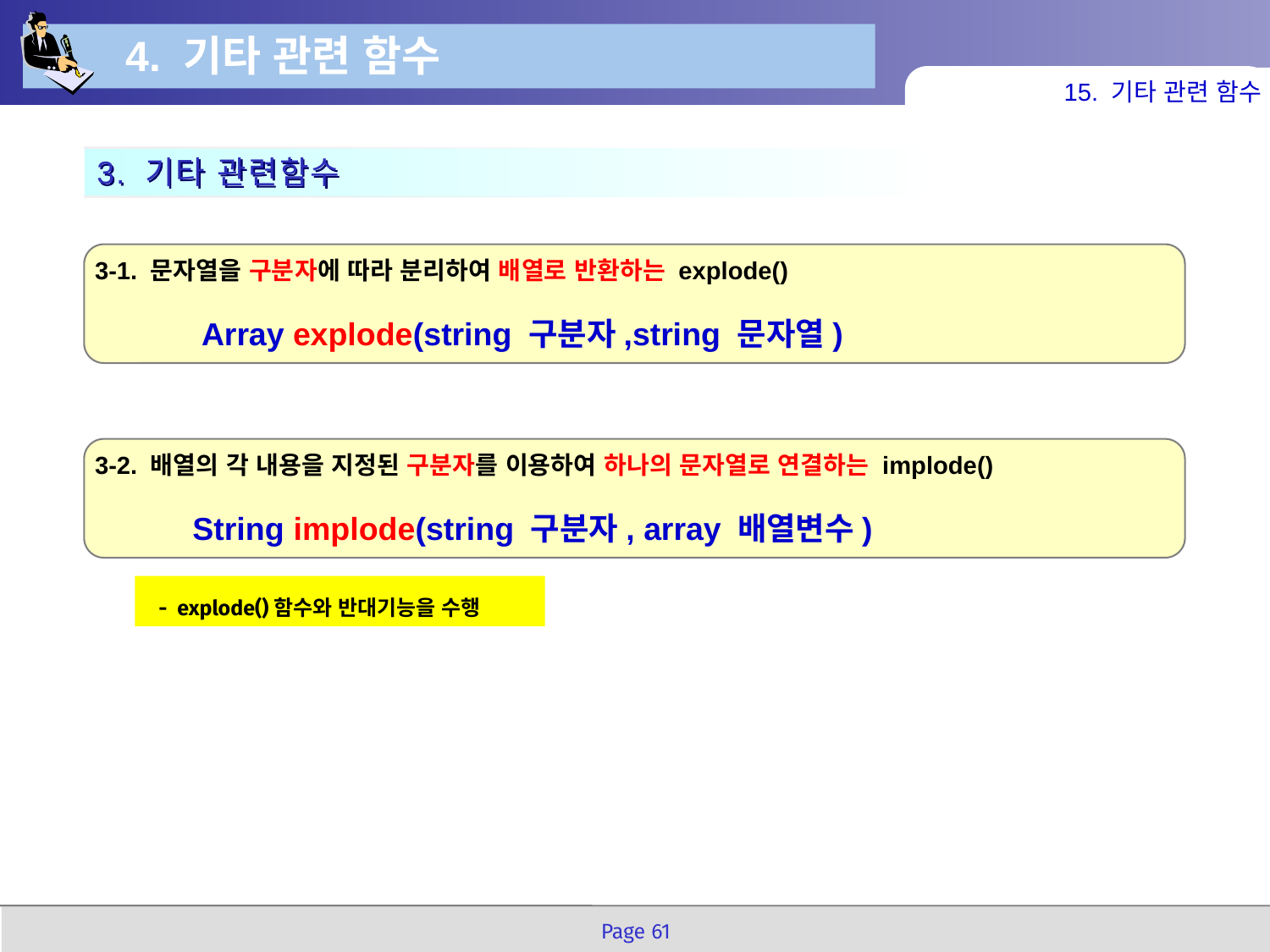

4. 기타 관련 함수
15. 기타 관련 함수
3. 기타 관련함수

3-1. 문자열을 구분자에 따라 분리하여 배열로 반환하는 explode()

            Array explode(string 구분자,string 문자열)
3-2. 배열의 각 내용을 지정된 구분자를 이용하여 하나의 문자열로 연결하는 implode()

           String implode(string 구분자, array 배열변수)
  -  explode()함수와 반대기능을 수행
Page 61